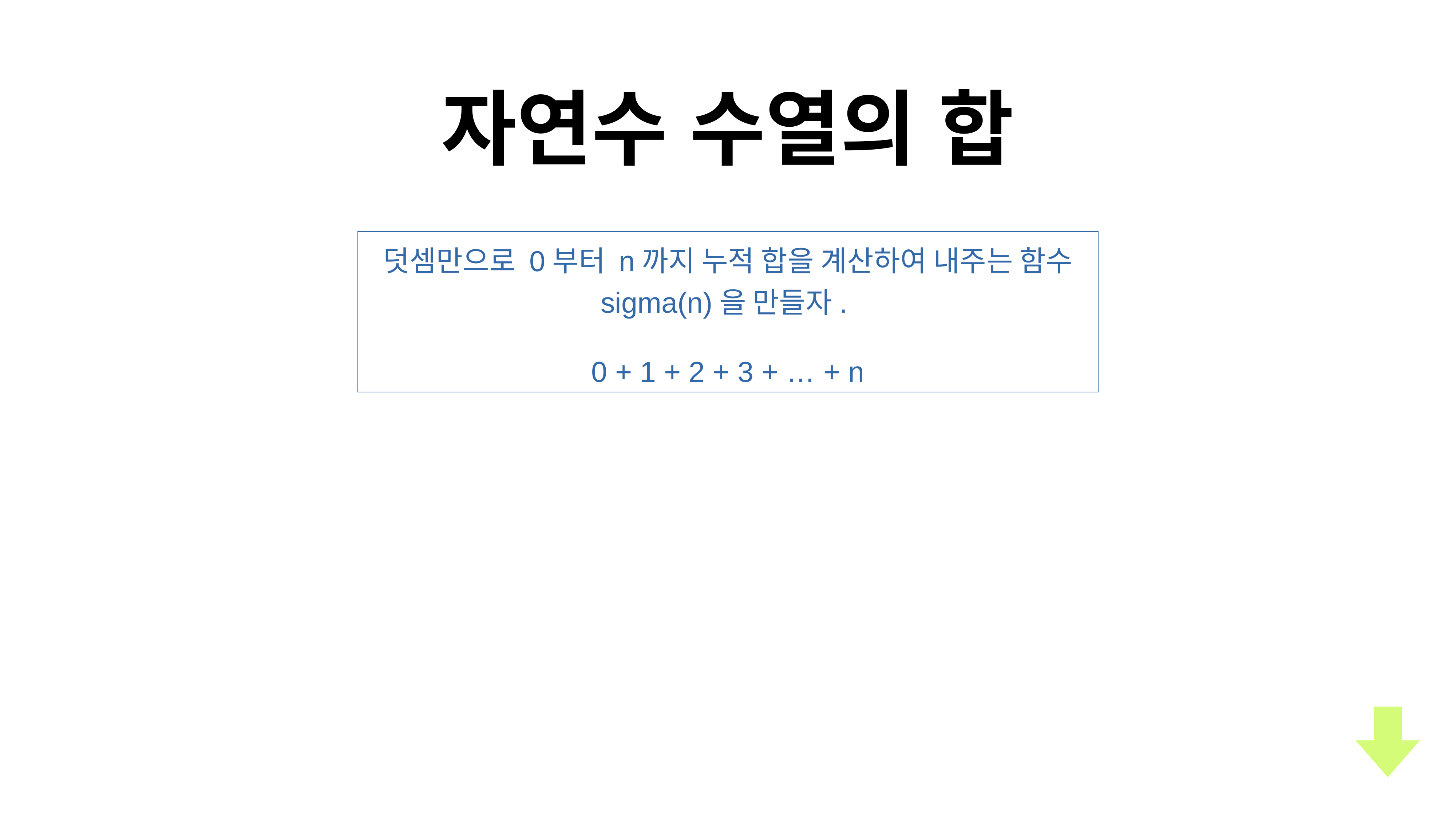

자연수 수열의 합
덧셈만으로 0부터 n까지 누적 합을 계산하여 내주는 함수 sigma(n)을 만들자.

0 + 1 + 2 + 3 + … + n